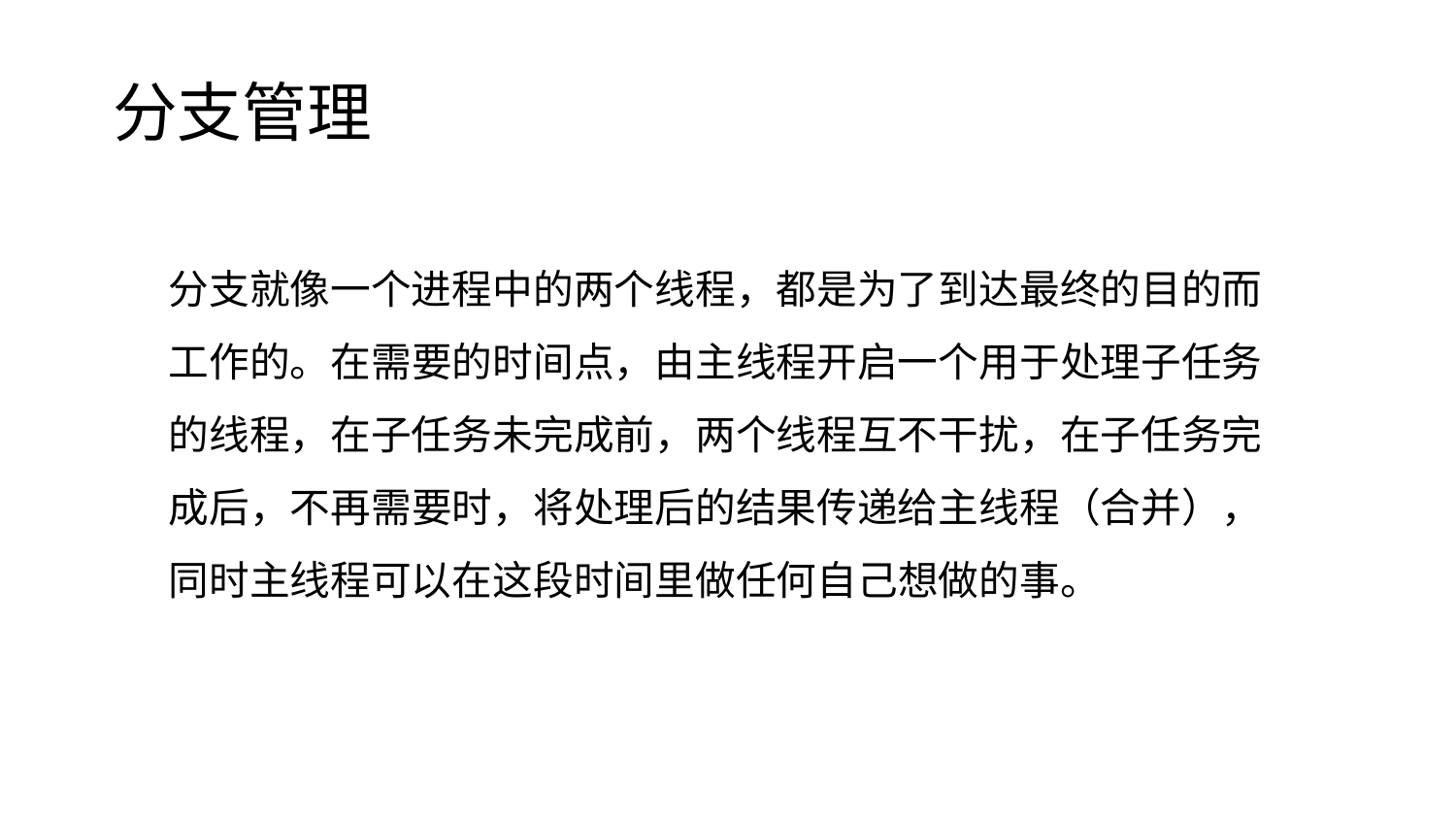

分支管理
分支就像一个进程中的两个线程，都是为了到达最终的目的而工作的。在需要的时间点，由主线程开启一个用于处理子任务的线程，在子任务未完成前，两个线程互不干扰，在子任务完成后，不再需要时，将处理后的结果传递给主线程（合并），同时主线程可以在这段时间里做任何自己想做的事。